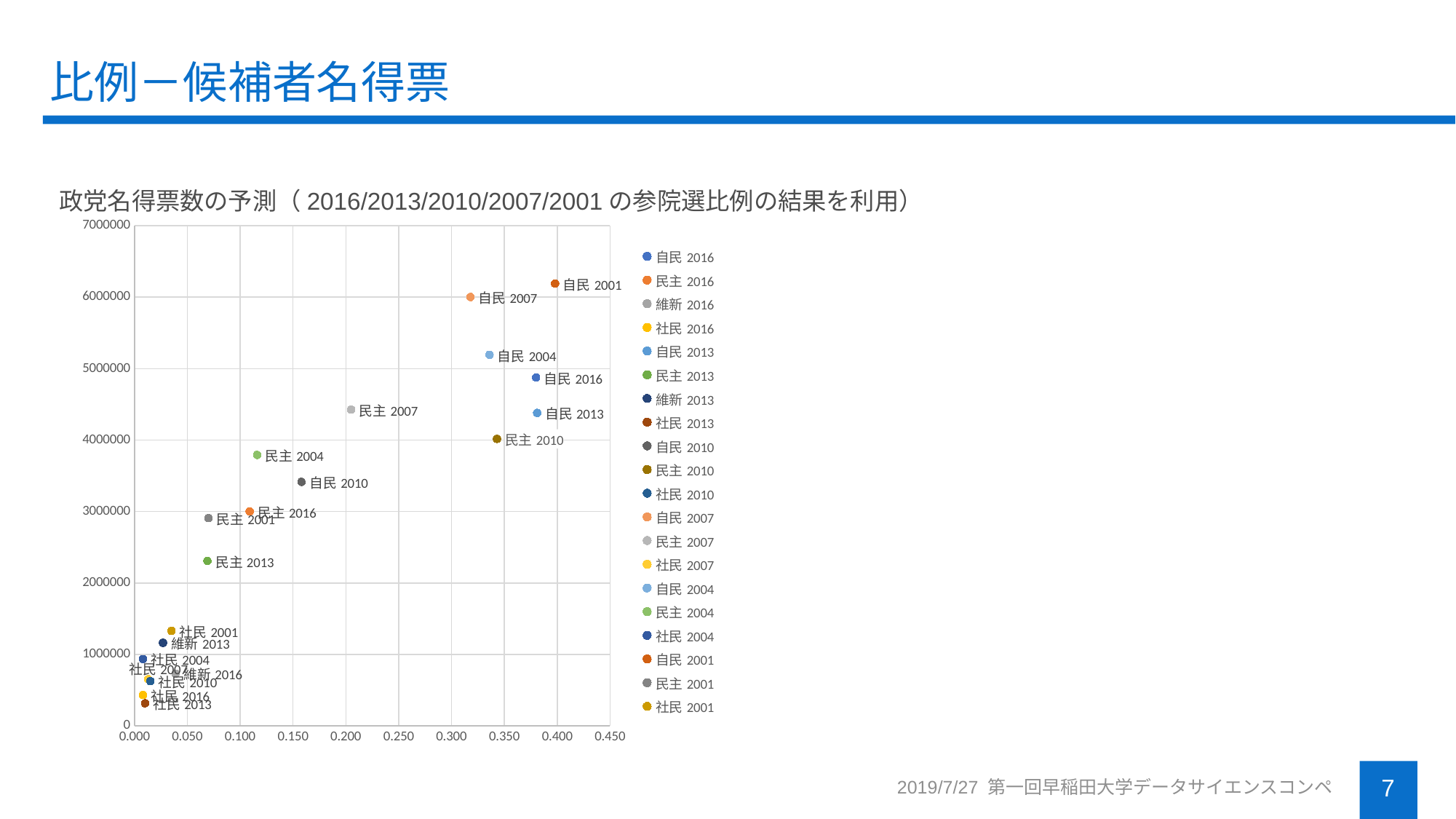

# 比例－候補者名得票
　　政党名得票数の予測（2016/2013/2010/2007/2001の参院選比例の結果を利用）

### Chart

| Category |  |  |  |  |  |  |  |  |  |  |  |  |  |  |  |  |  |  |  |  |
|---|---|---|---|---|---|---|---|---|---|---|---|---|---|---|---|---|---|---|---|---|
2019/7/27 第一回早稲田大学データサイエンスコンペ
7